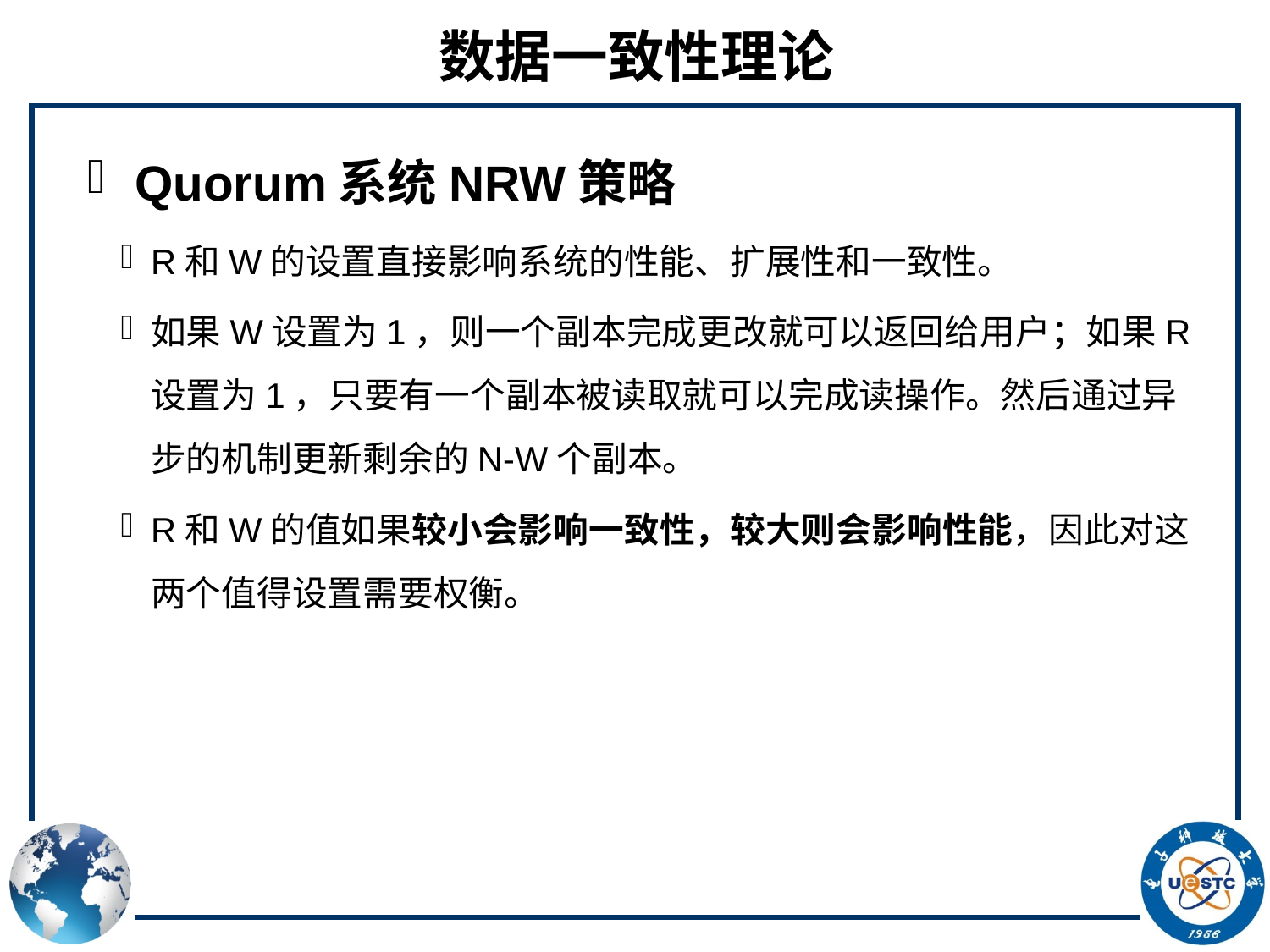

# 数据一致性理论
Quorum系统NRW策略
R和W的设置直接影响系统的性能、扩展性和一致性。
如果W设置为1，则一个副本完成更改就可以返回给用户；如果R设置为1，只要有一个副本被读取就可以完成读操作。然后通过异步的机制更新剩余的N-W个副本。
R和W的值如果较小会影响一致性，较大则会影响性能，因此对这两个值得设置需要权衡。